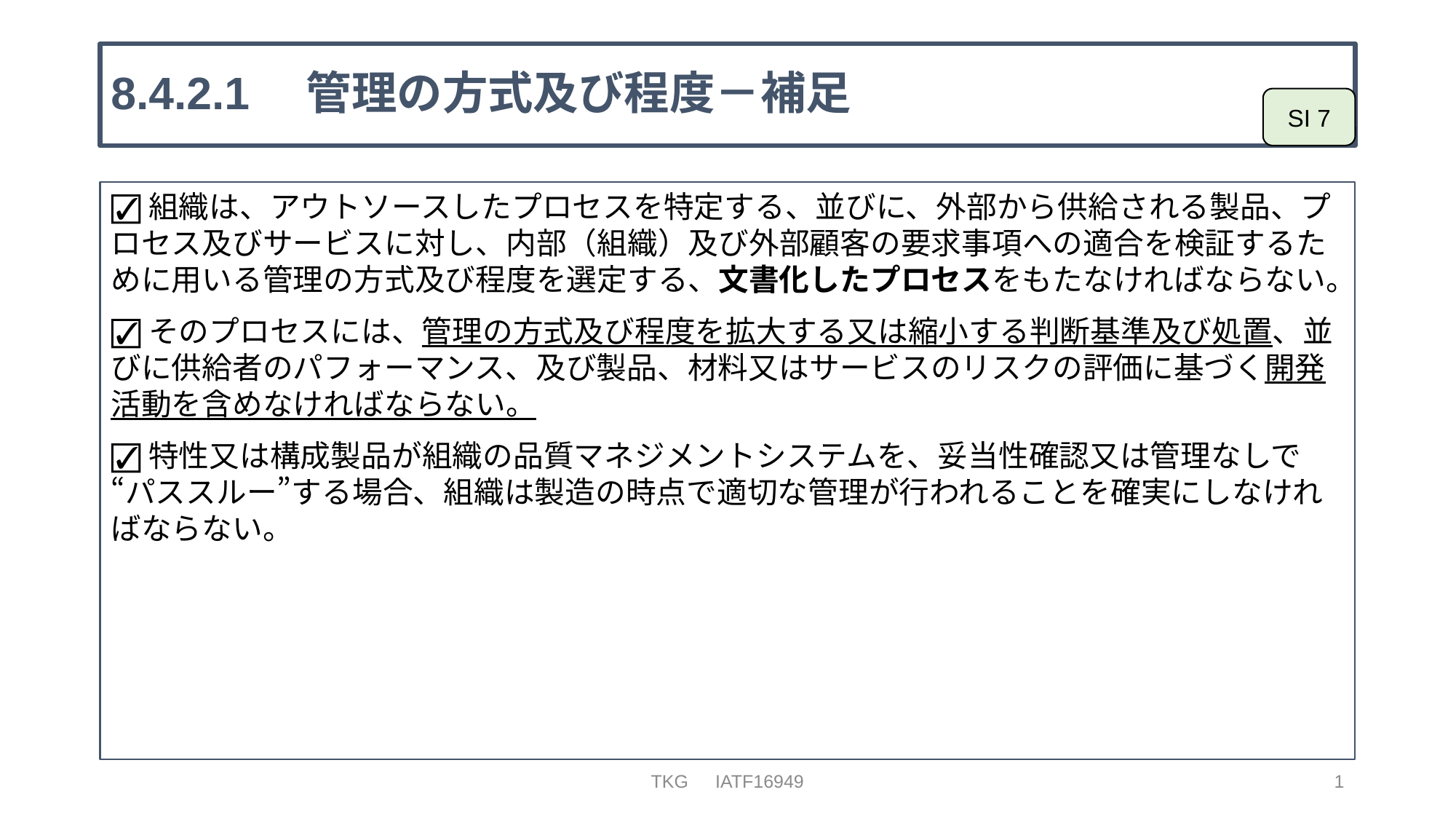

# 8.4.2.1　管理の方式及び程度－補足
SI 7
☑組織は、アウトソースしたプロセスを特定する、並びに、外部から供給される製品、プロセス及びサービスに対し、内部（組織）及び外部顧客の要求事項への適合を検証するために用いる管理の方式及び程度を選定する、文書化したプロセスをもたなければならない。
☑そのプロセスには、管理の方式及び程度を拡大する又は縮小する判断基準及び処置、並びに供給者のパフォーマンス、及び製品、材料又はサービスのリスクの評価に基づく開発活動を含めなければならない。
☑特性又は構成製品が組織の品質マネジメントシステムを、妥当性確認又は管理なしで“パススルー”する場合、組織は製造の時点で適切な管理が行われることを確実にしなければならない。
TKG　IATF16949
1